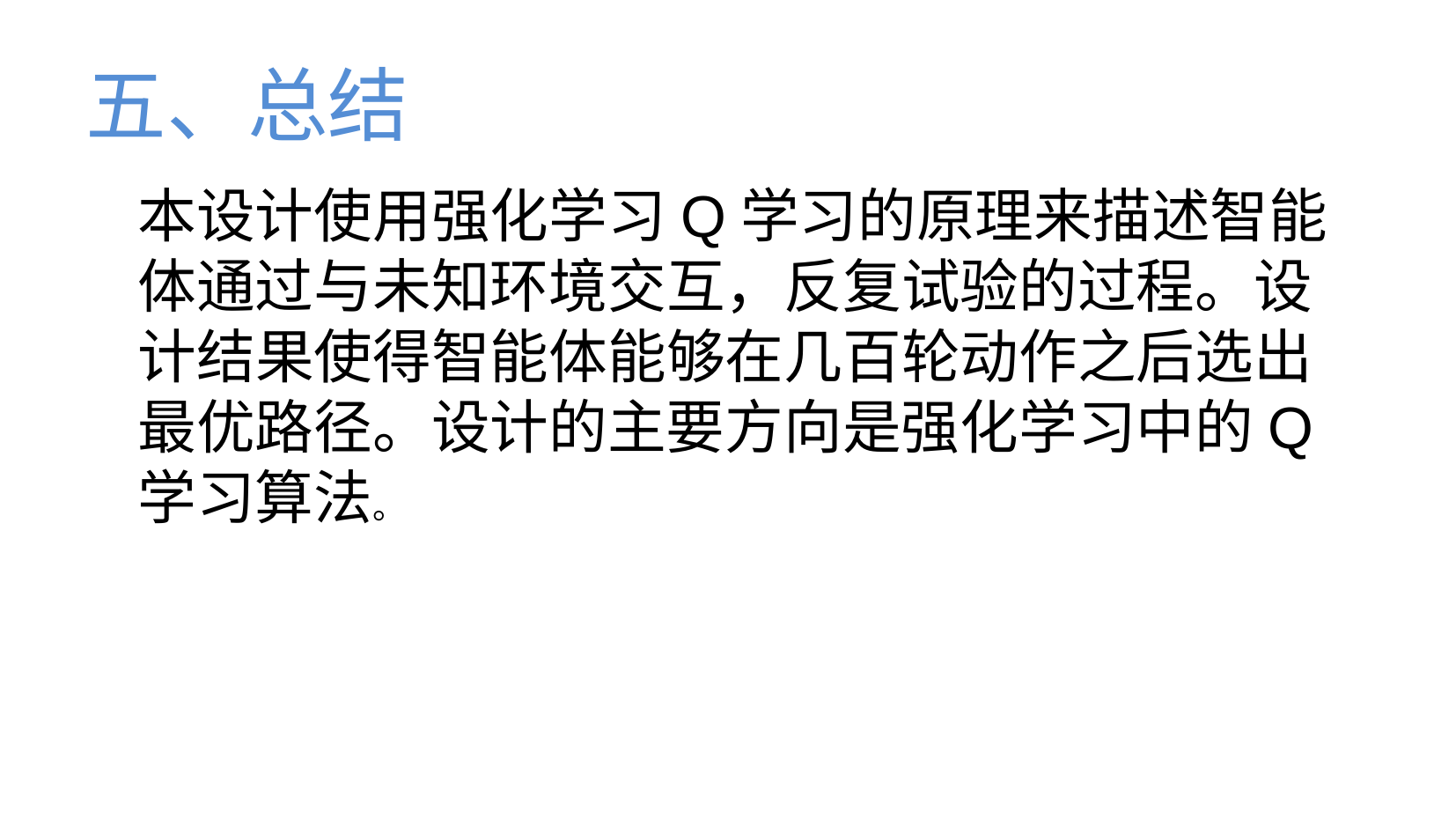

# 五、总结
本设计使用强化学习Q学习的原理来描述智能体通过与未知环境交互，反复试验的过程。设计结果使得智能体能够在几百轮动作之后选出最优路径。设计的主要方向是强化学习中的Q学习算法。